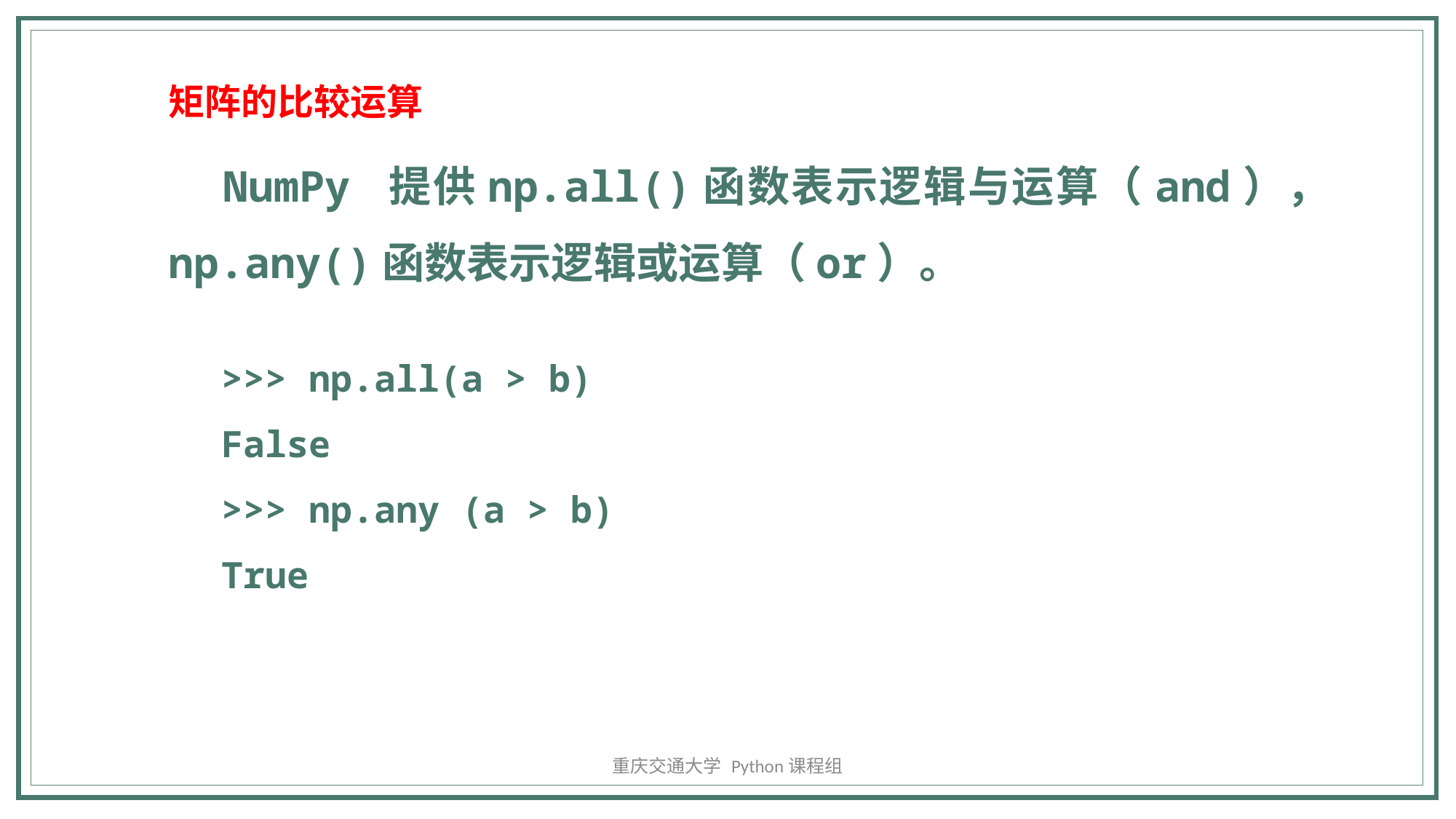

矩阵的比较运算
NumPy 提供np.all()函数表示逻辑与运算（and），np.any()函数表示逻辑或运算（or）。
>>> np.all(a > b)
False
>>> np.any (a > b)
True
重庆交通大学 Python课程组